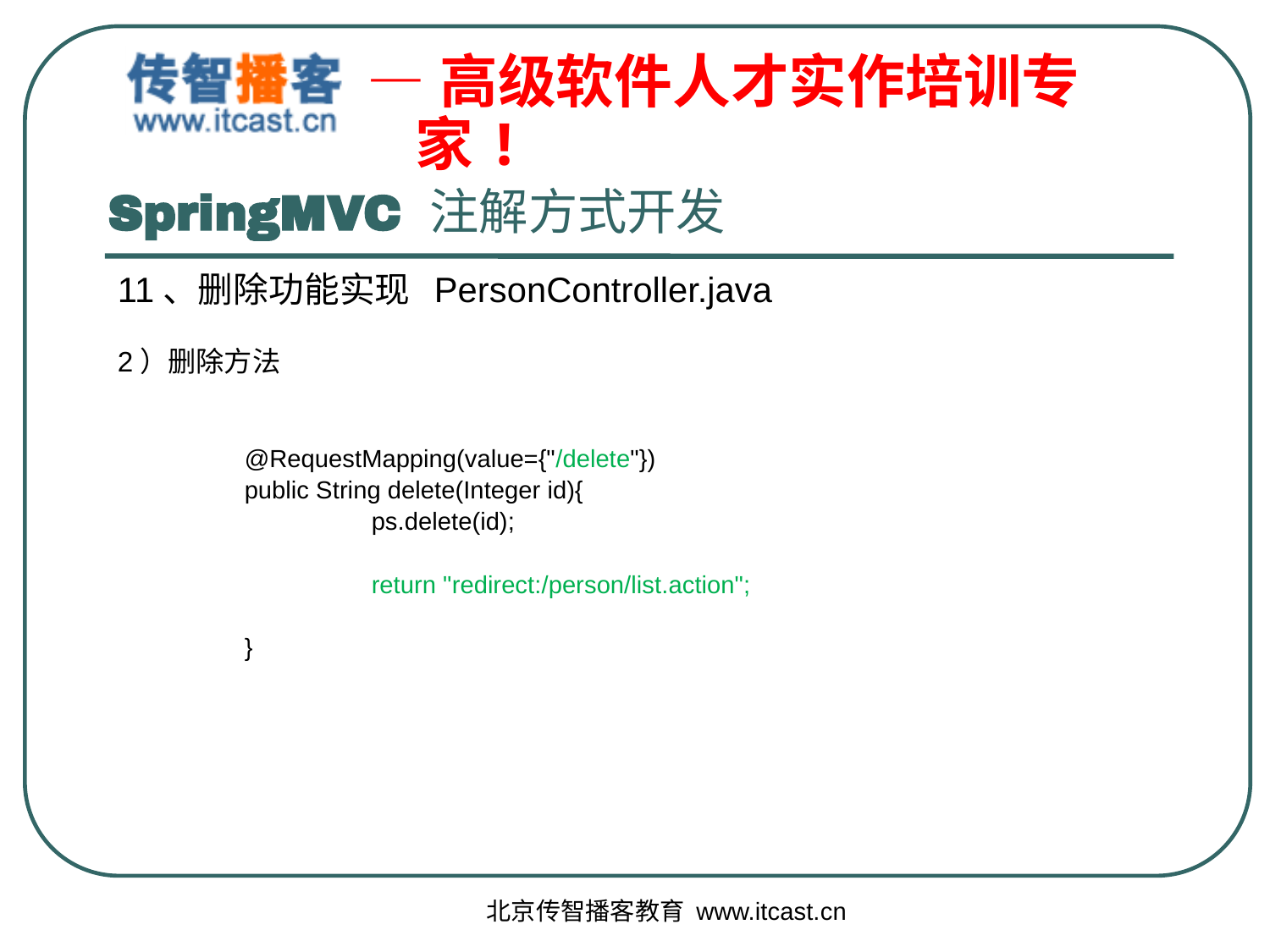

# SpringMVC 注解方式开发
11、删除功能实现  PersonController.java

2）删除方法

	@RequestMapping(value={"/delete"})
	public String delete(Integer id){
		ps.delete(id);

		return "redirect:/person/list.action";

	}
北京传智播客教育 www.itcast.cn